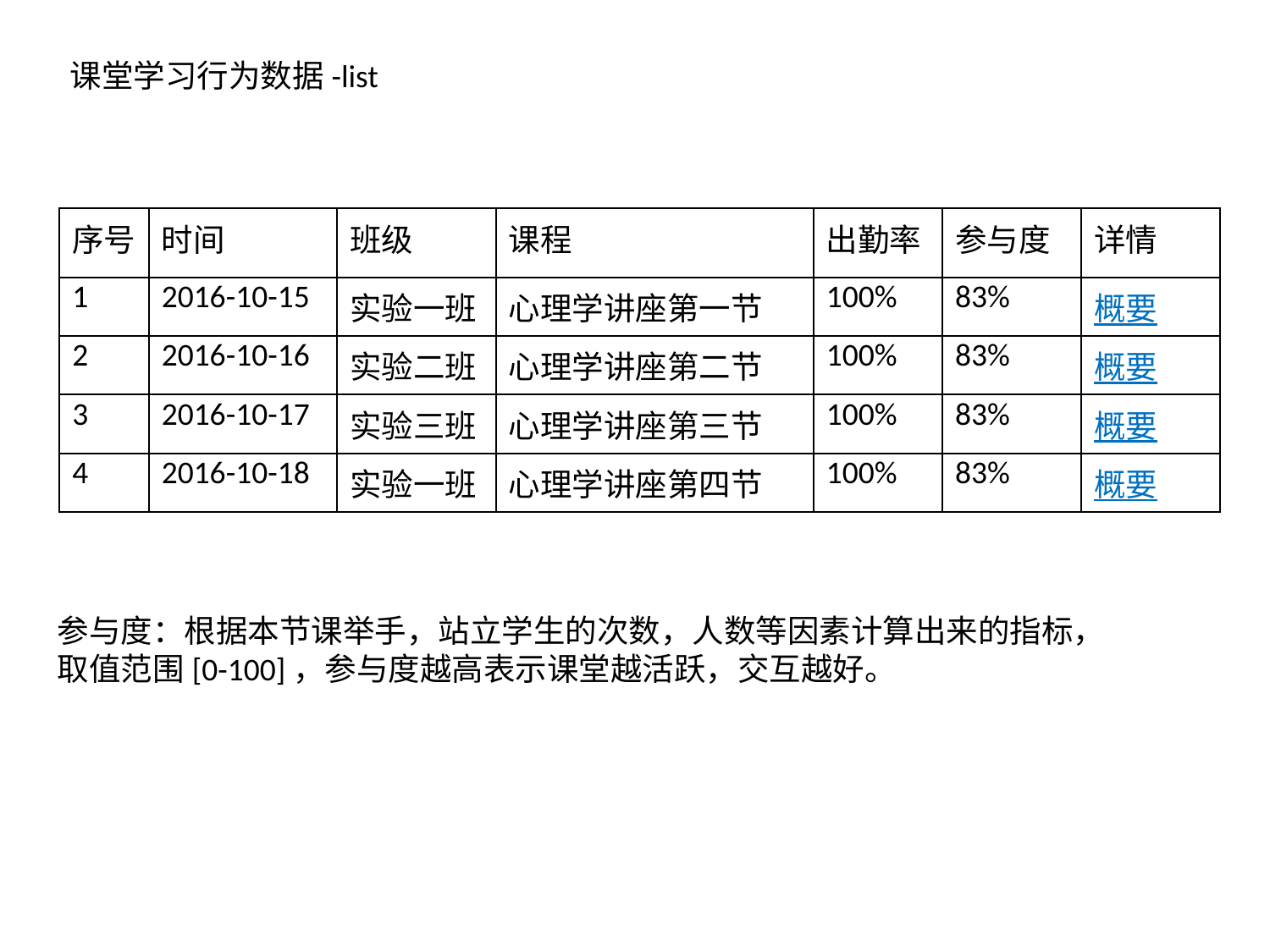

课堂学习行为数据-list
| 序号 | 时间 | 班级 | 课程 | 出勤率 | 参与度 | 详情 |
| --- | --- | --- | --- | --- | --- | --- |
| 1 | 2016-10-15 | 实验一班 | 心理学讲座第一节 | 100% | 83% | 概要 |
| 2 | 2016-10-16 | 实验二班 | 心理学讲座第二节 | 100% | 83% | 概要 |
| 3 | 2016-10-17 | 实验三班 | 心理学讲座第三节 | 100% | 83% | 概要 |
| 4 | 2016-10-18 | 实验一班 | 心理学讲座第四节 | 100% | 83% | 概要 |
参与度：根据本节课举手，站立学生的次数，人数等因素计算出来的指标，
取值范围[0-100]，参与度越高表示课堂越活跃，交互越好。